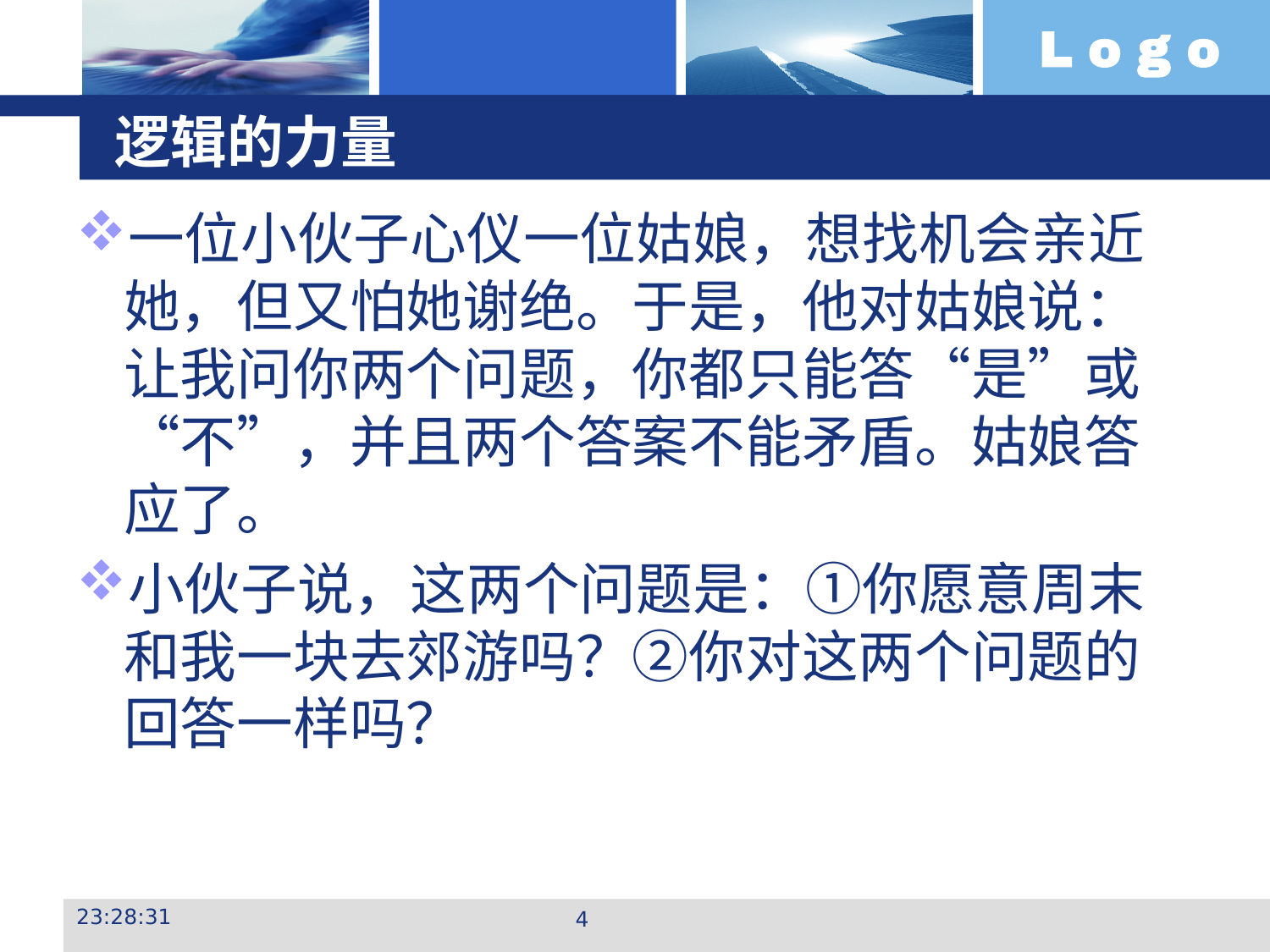

# 逻辑的力量
一位小伙子心仪一位姑娘，想找机会亲近她，但又怕她谢绝。于是，他对姑娘说：让我问你两个问题，你都只能答“是”或“不”，并且两个答案不能矛盾。姑娘答应了。
小伙子说，这两个问题是：①你愿意周末和我一块去郊游吗？②你对这两个问题的回答一样吗？
23:28:31
4